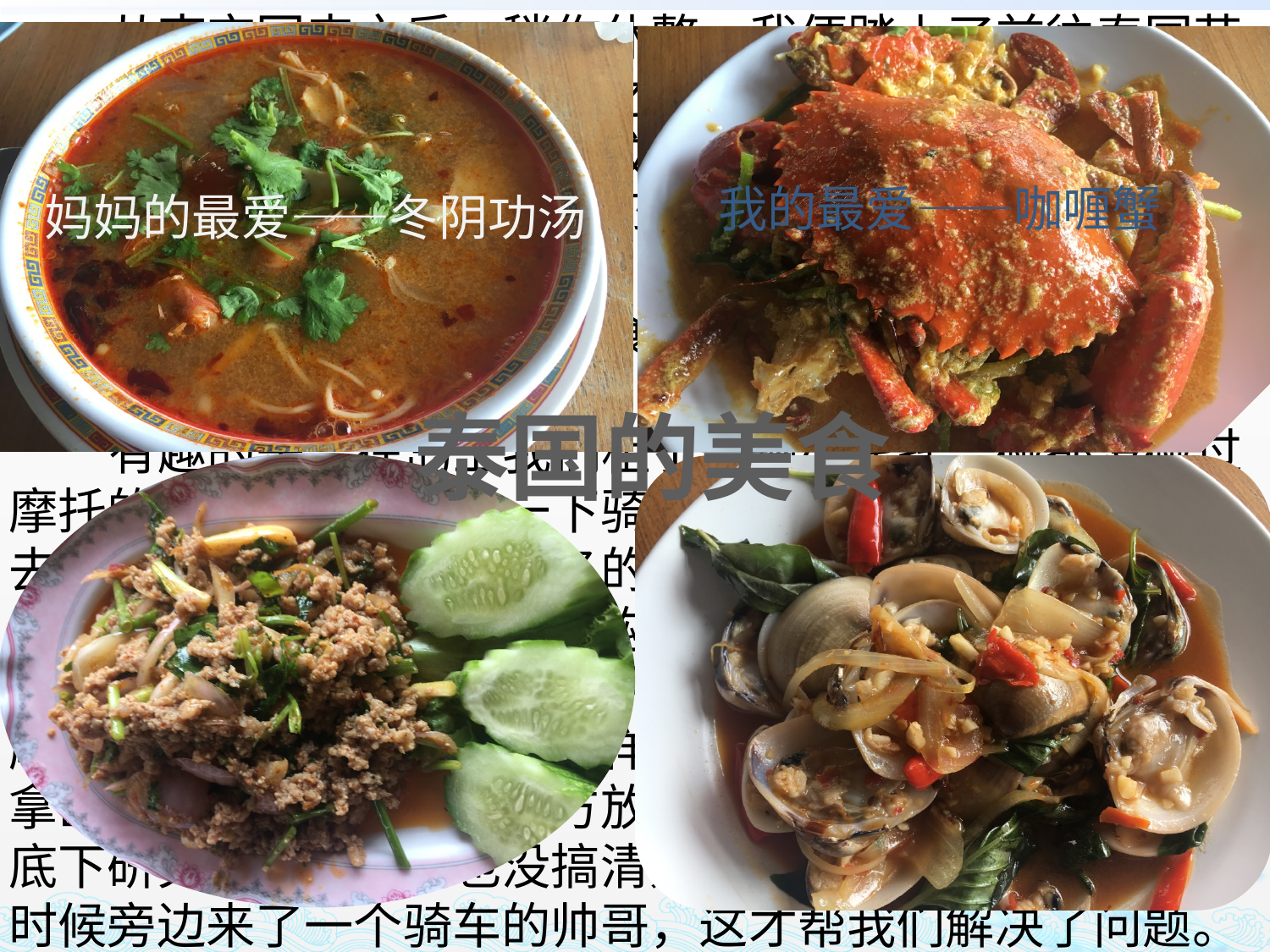

从南京回来之后，稍作休整，我便踏上了前往泰国苏梅岛的旅程。经过一番奔波之后，我顺利抵达了我们所入住的酒店。这次泰国之旅比较自由随意，相较南京之行也更加休闲，时间安排上没有那么紧凑。我们住的酒店附近有一个比较有名的渔村夜市，每周五晚上都会有热闹的夜市，里面会有各种各样的美食，还有当地居民售卖他们自制的精美工艺品。
        有趣的是，在岛上我们租了一辆小摩托。碰都没碰过摩托的我们，简单学了一下骑法就在岛上四处转悠。我们去到了岛上最热闹最负盛名的海滩——查汶海滩，又去了一个叫做Big C的大型商场购物，准备自己下厨。这中途还遇到一个小插曲，当我们从Big C出来准备骑车回去时，摩托的座椅却打不开了。这样我们便是不能把里面的头盔拿出来，买的东西也没地方放。我们两个摩托白痴在太阳底下研究了好一会儿也没搞清楚问题出在哪里。幸好这个时候旁边来了一个骑车的帅哥，这才帮我们解决了问题。

我的最爱——咖喱蟹
妈妈的最爱——冬阴功汤
泰国的美食